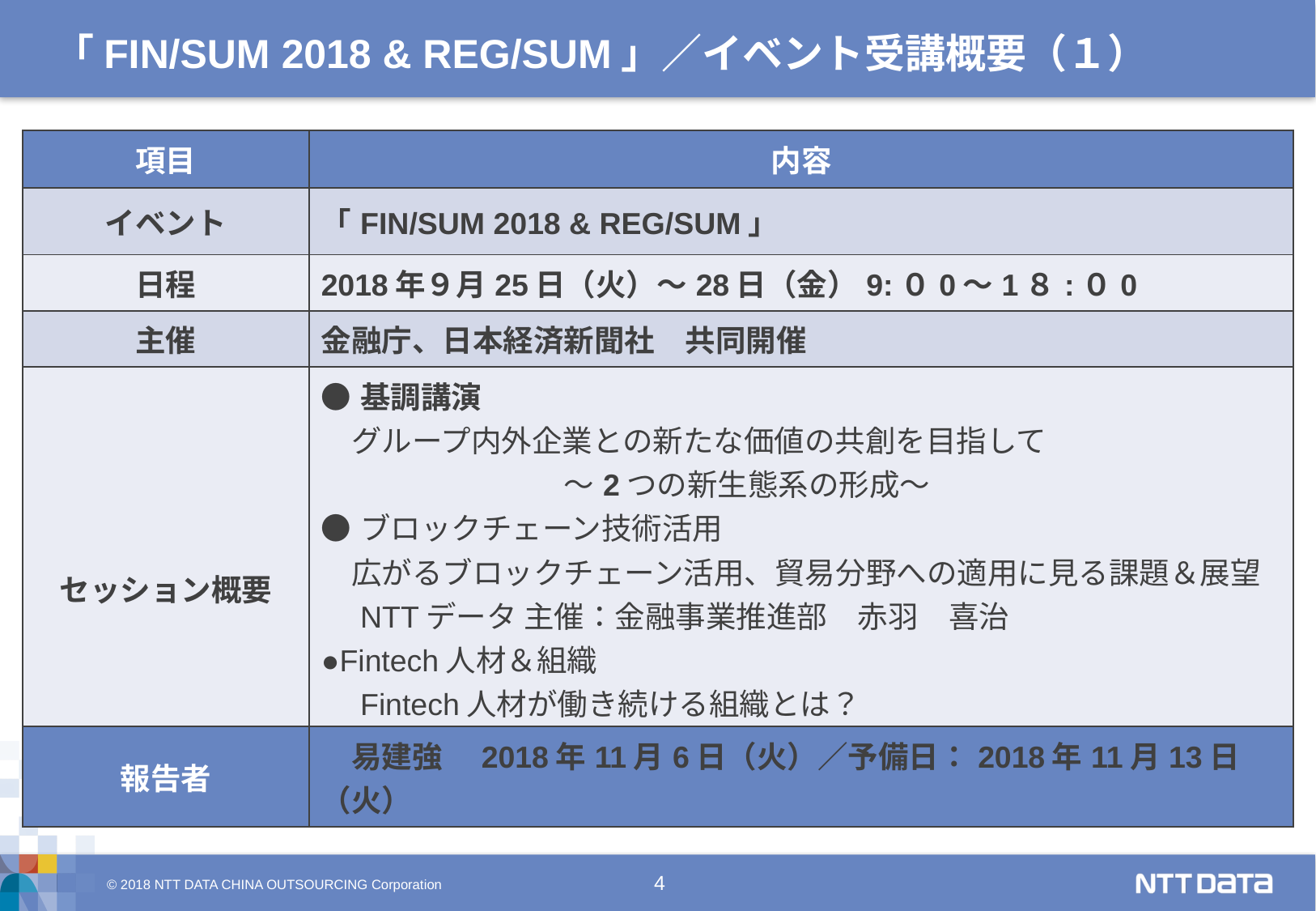

「FIN/SUM 2018 & REG/SUM」／イベント受講概要（１）
| 項目 | 内容 |
| --- | --- |
| イベント | 「FIN/SUM 2018 & REG/SUM」 |
| 日程 | 2018年９月25日（火）～28日（金）9:０0～1８:０0 |
| 主催 | 金融庁、日本経済新聞社　共同開催 |
| セッション概要 | ●基調講演 　グループ内外企業との新たな価値の共創を目指して 　　　　　　　　～2つの新生態系の形成～ ●ブロックチェーン技術活用 　広がるブロックチェーン活用、貿易分野への適用に見る課題＆展望 　NTTデータ 主催：金融事業推進部　赤羽　喜治 ●Fintech人材＆組織 　Fintech人材が働き続ける組織とは？ 　銀行各社　7名 |
| 報告者 | 易建強　2018年11月6日（火）／予備日：2018年11月13日（火） |
| --- | --- |